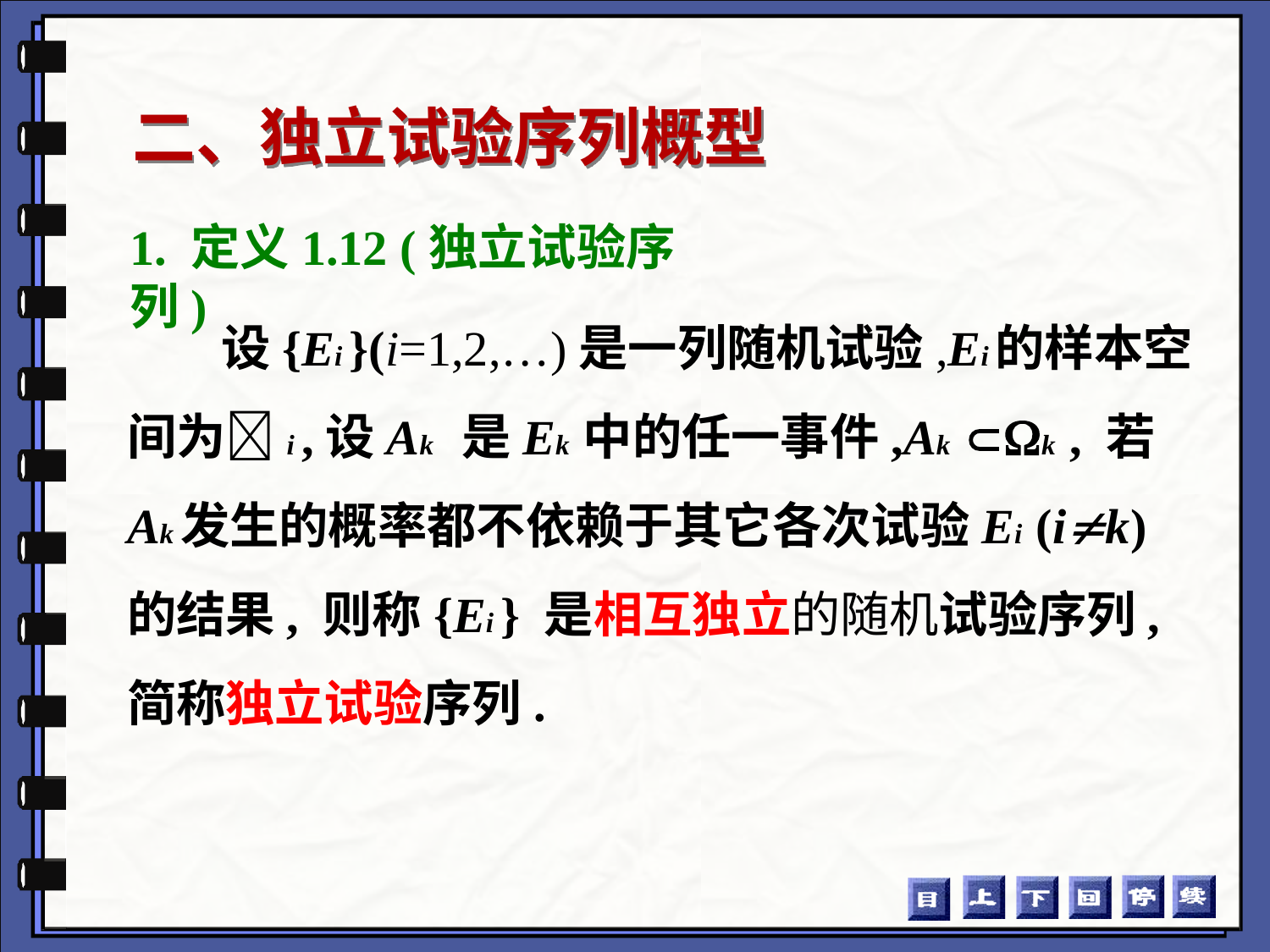

# 二、独立试验序列概型
1. 定义1.12 (独立试验序列)
　    设{Ei }(i=1,2,…)是一列随机试验,Ei的样本空间为Ωi ,设Ak   是Ek 中的任一事件,Ak  ⊂Ωk  , 若Ak发生的概率都不依赖于其它各次试验Ei  (i≠k)的结果, 则称{Ei } 是相互独立的随机试验序列,简称独立试验序列.